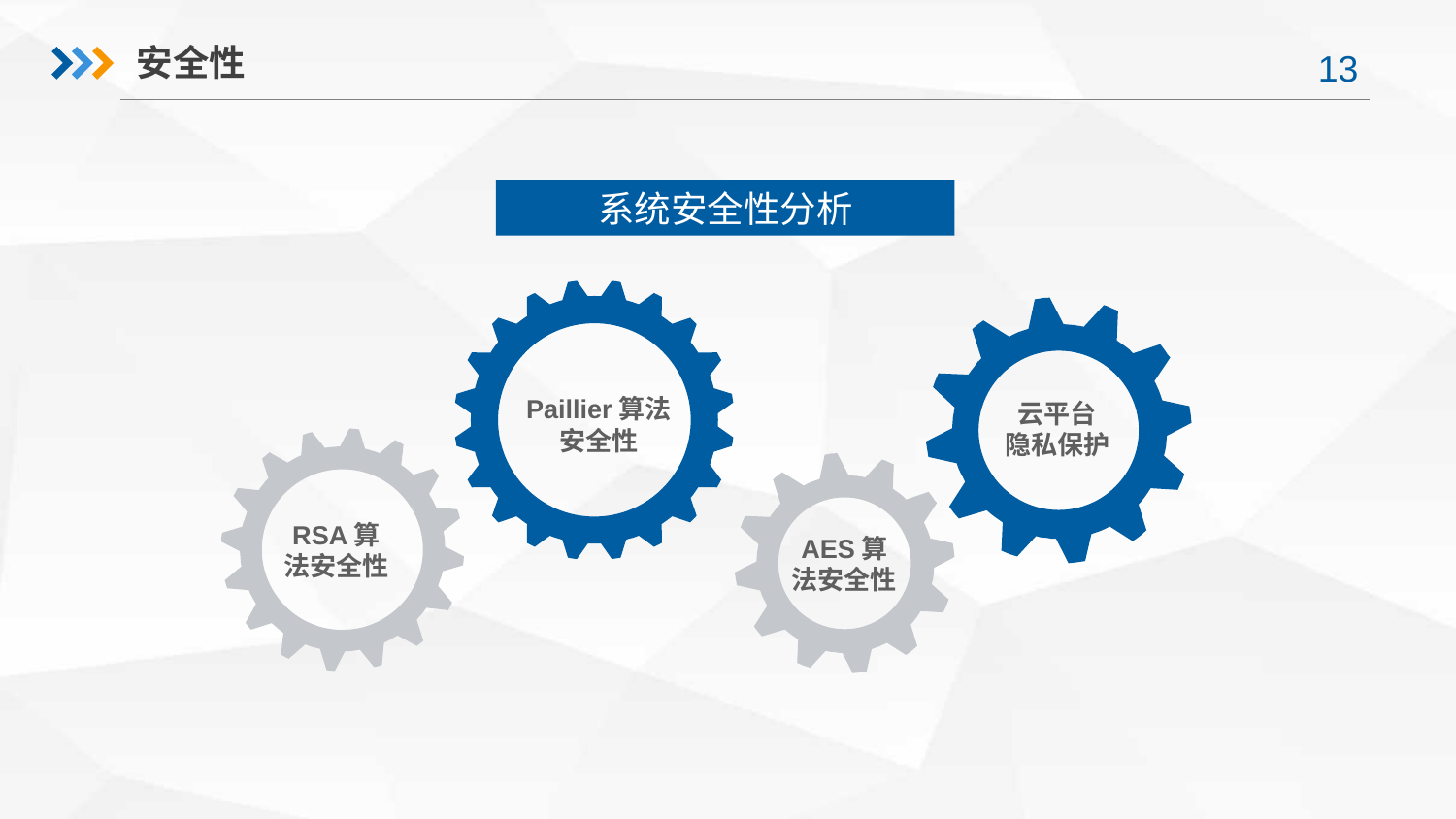

安全性
系统安全性分析

Paillier算法
安全性
云平台
隐私保护

RSA算法安全性
AES算法安全性